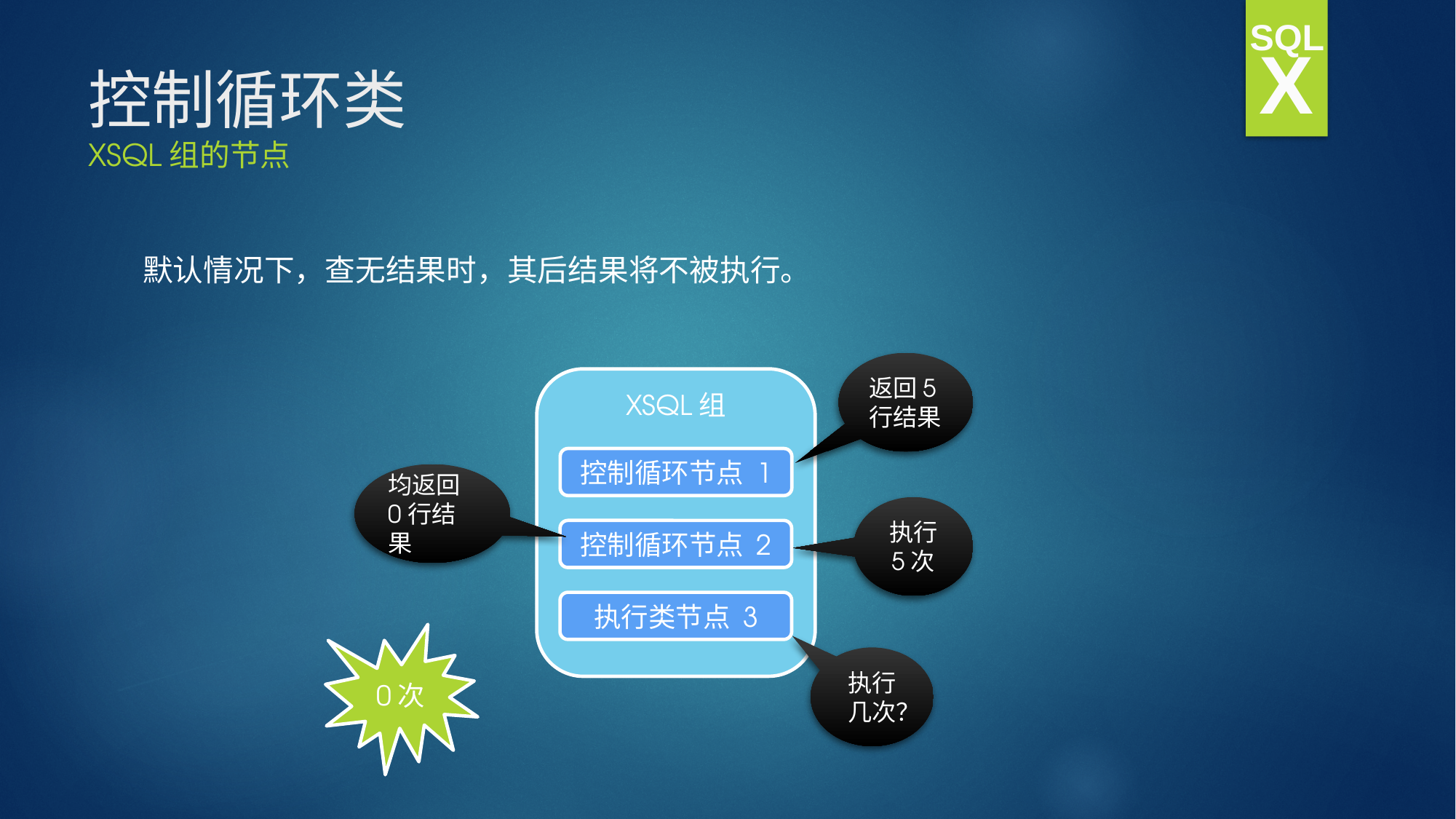

SQL
X
# 控制循环类 XSQL组的节点
默认情况下，查无结果时，其后结果将不被执行。

返回5行结果
XSQL组
控制循环节点 1
控制循环节点 2
执行类节点 3
均返回0行结果
执行
5次
0次
执行
几次？